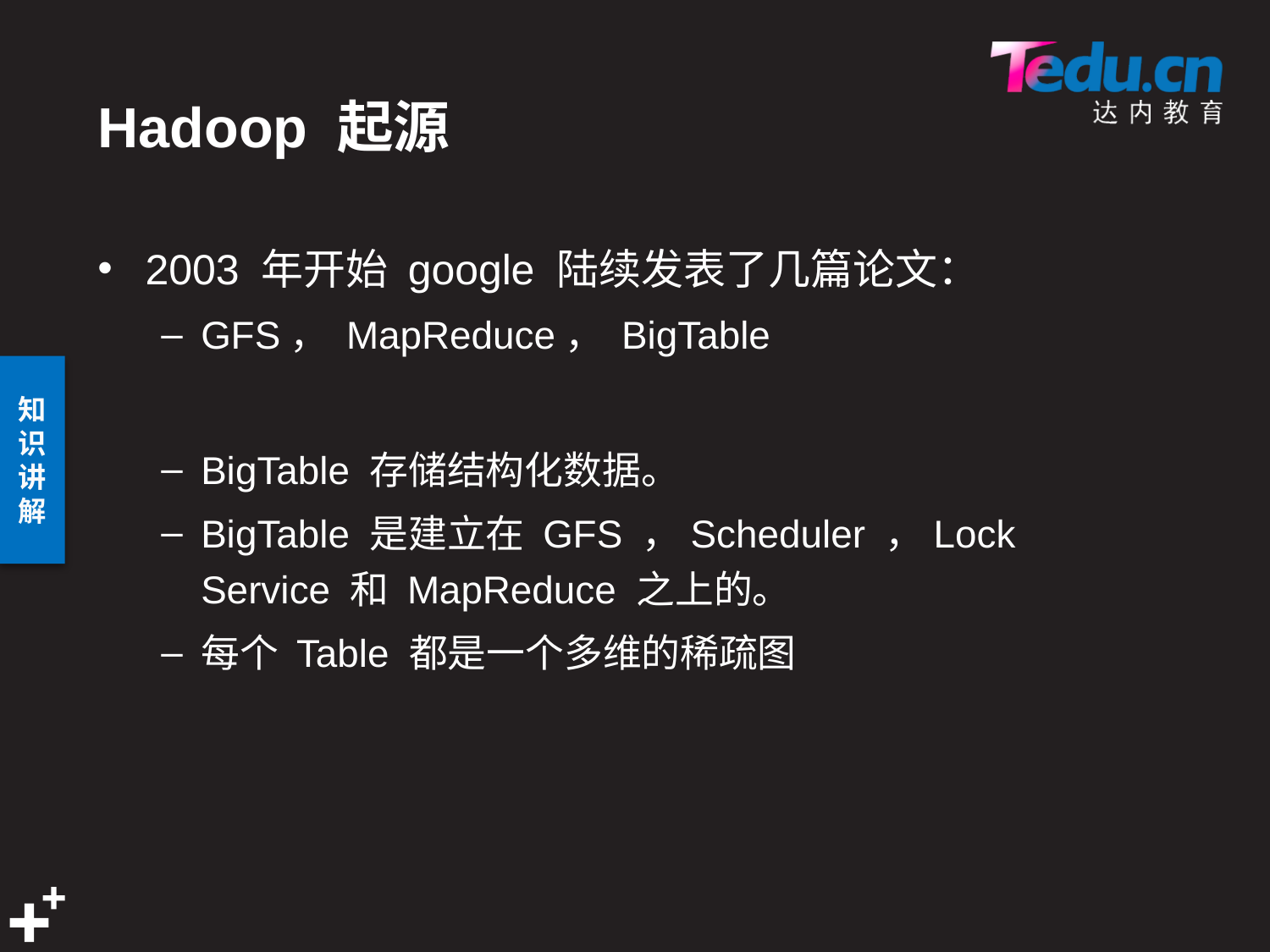

# Hadoop 起源
2003 年开始 google 陆续发表了几篇论文：
GFS， MapReduce， BigTable

BigTable 存储结构化数据。
BigTable 是建立在 GFS ，Scheduler ，Lock Service 和 MapReduce 之上的。
每个 Table 都是一个多维的稀疏图